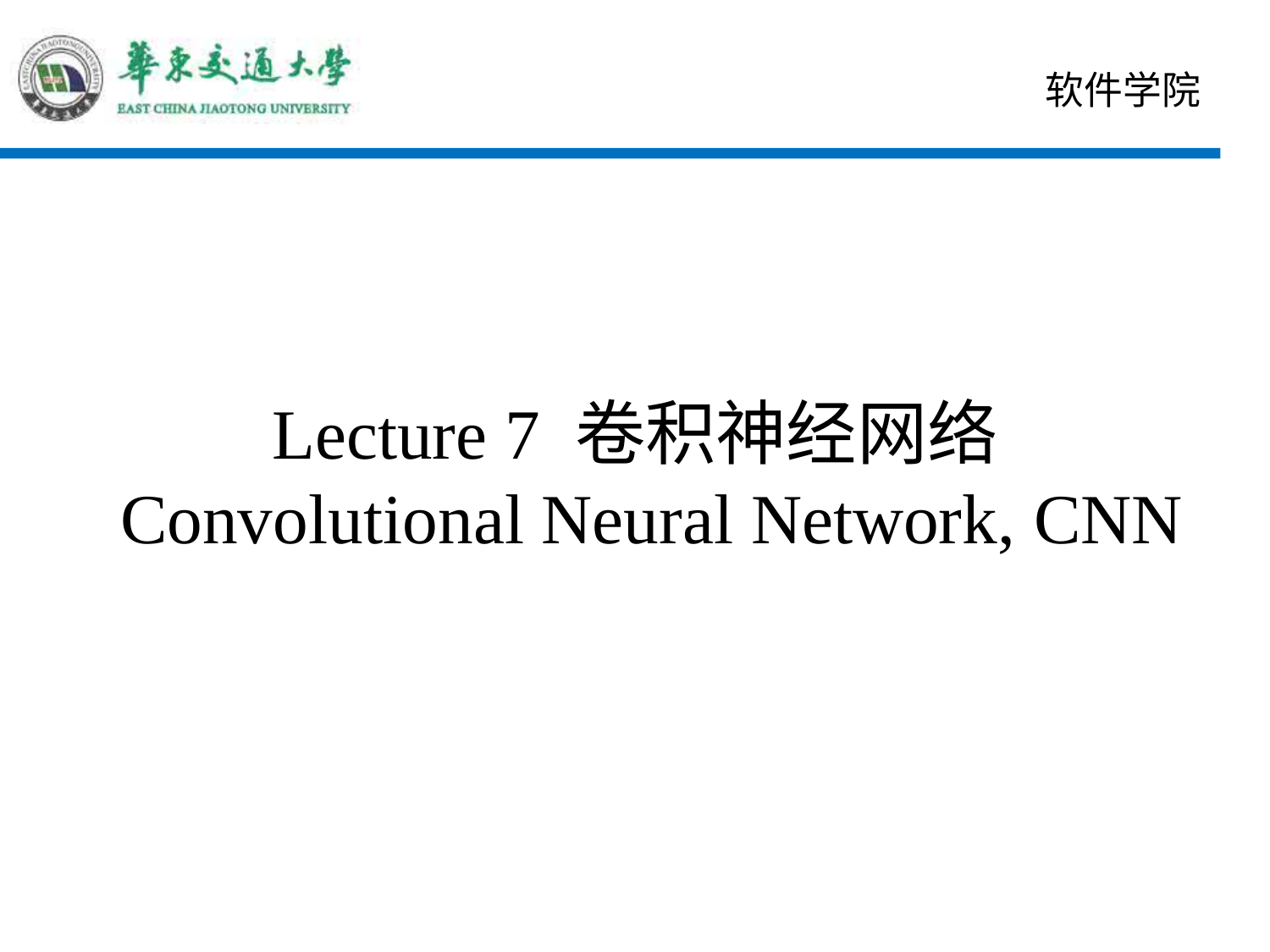

# Lecture 7 卷积神经网络 Convolutional Neural Network, CNN